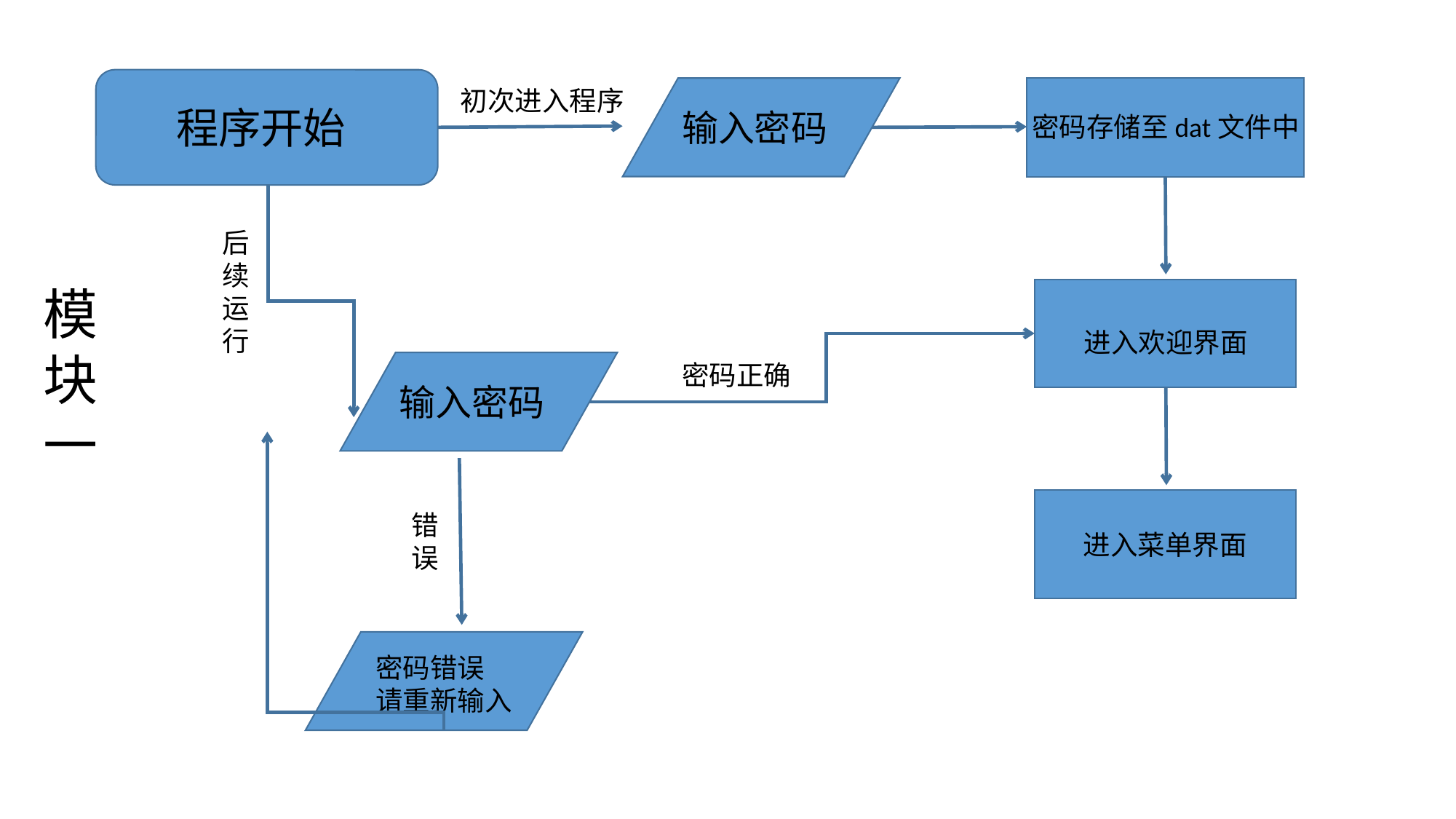

初次进入程序

程序开始
输入密码
密码存储至dat文件中
后
续
运
行
模块一

进入欢迎界面

密码正确
输入密码

错
误
进入菜单界面

密码错误
请重新输入